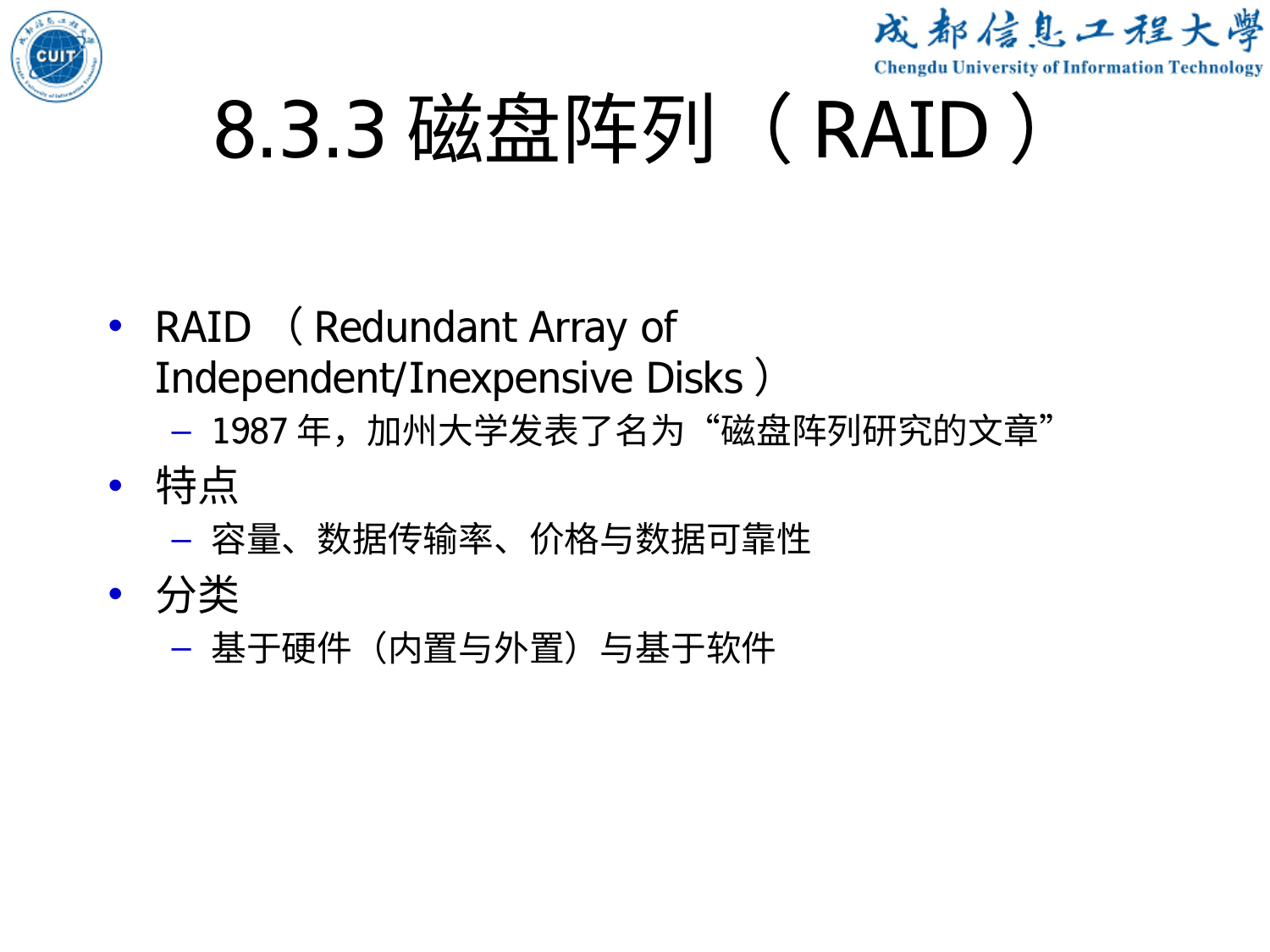

# 8.3.3磁盘阵列（RAID）
RAID（Redundant Array of Independent/Inexpensive Disks）
1987年，加州大学发表了名为“磁盘阵列研究的文章”
特点
容量、数据传输率、价格与数据可靠性
分类
基于硬件（内置与外置）与基于软件